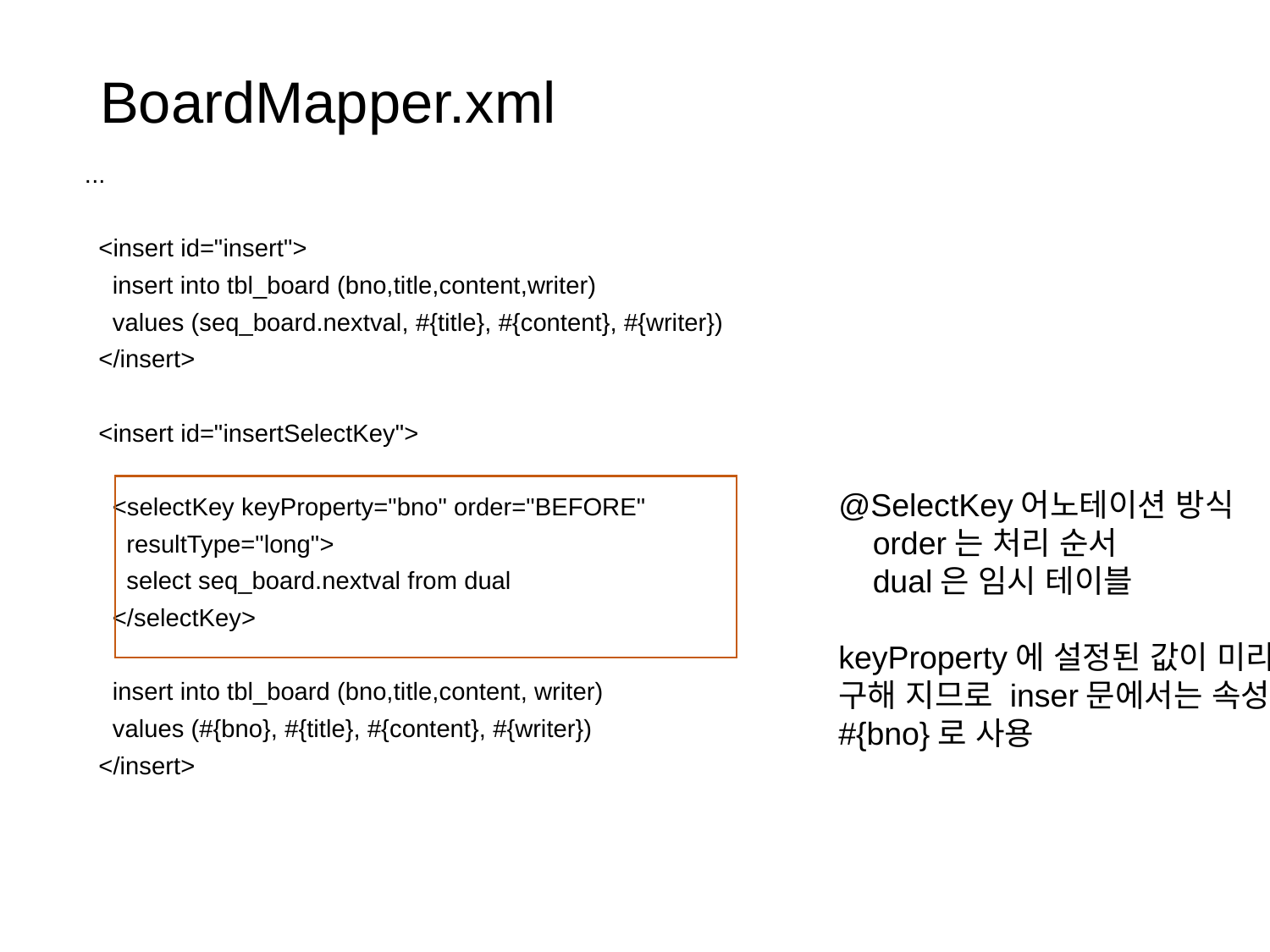

# BoardMapper.xml
...

  <insert id="insert">
    insert into tbl_board (bno,title,content,writer)
    values (seq_board.nextval, #{title}, #{content}, #{writer})
  </insert>

  <insert id="insertSelectKey">

    <selectKey keyProperty="bno" order="BEFORE"
      resultType="long">
      select seq_board.nextval from dual
    </selectKey>

    insert into tbl_board (bno,title,content, writer)
    values (#{bno}, #{title}, #{content}, #{writer})
  </insert>

@SelectKey어노테이션 방식
   order는 처리 순서
   dual은 임시 테이블

keyProperty에 설정된 값이 미리
구해 지므로 inser문에서는 속성
#{bno}로 사용